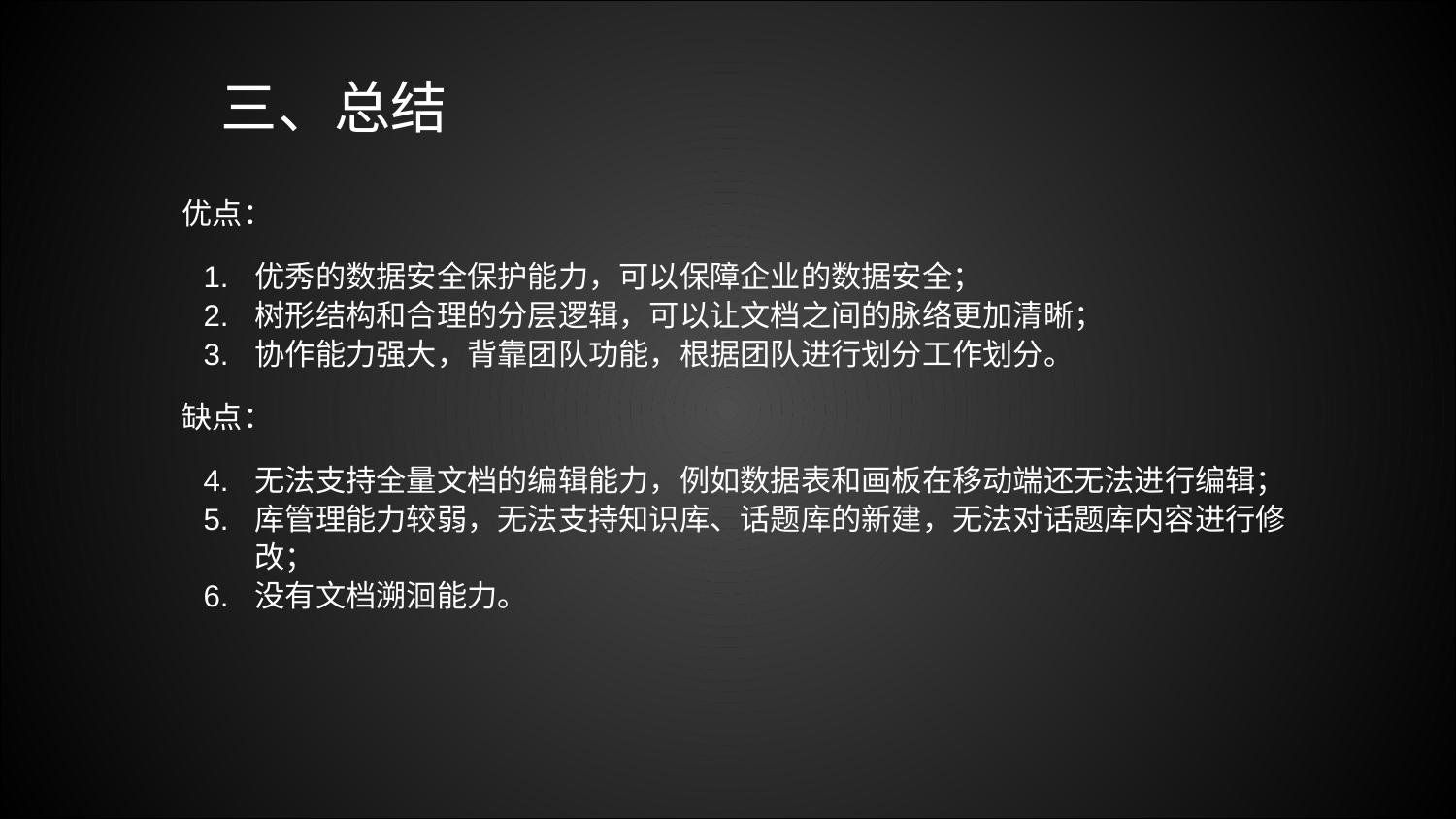

# 三、总结
优点：
优秀的数据安全保护能力，可以保障企业的数据安全；
树形结构和合理的分层逻辑，可以让文档之间的脉络更加清晰；
协作能力强大，背靠团队功能，根据团队进行划分工作划分。
缺点：
无法支持全量文档的编辑能力，例如数据表和画板在移动端还无法进行编辑；
库管理能力较弱，无法支持知识库、话题库的新建，无法对话题库内容进行修改；
没有文档溯洄能力。